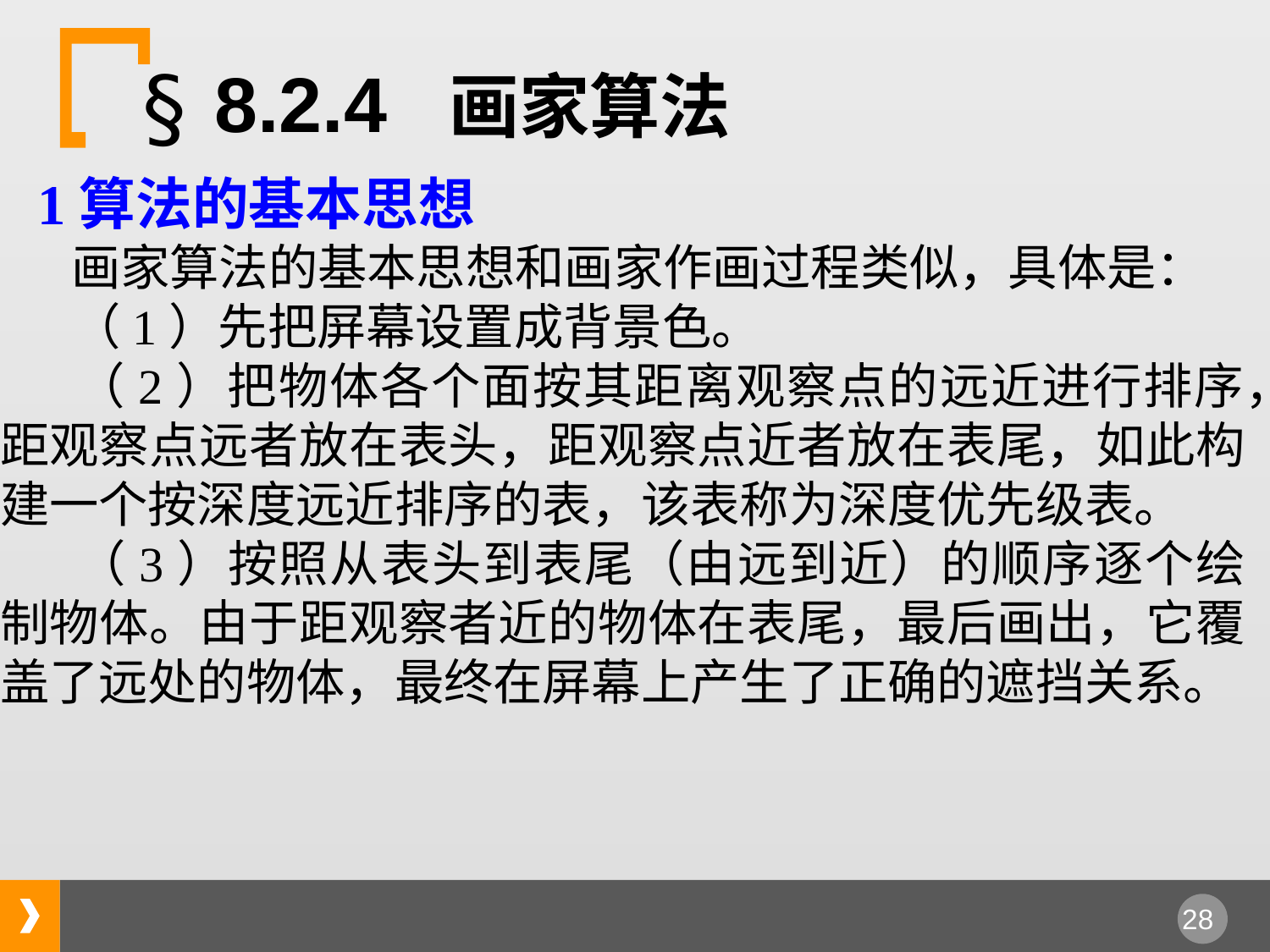

# § 8.2.4  画家算法
1算法的基本思想
  画家算法的基本思想和画家作画过程类似，具体是：
  （1）先把屏幕设置成背景色。
  （2）把物体各个面按其距离观察点的远近进行排序，距观察点远者放在表头，距观察点近者放在表尾，如此构建一个按深度远近排序的表，该表称为深度优先级表。
  （3）按照从表头到表尾（由远到近）的顺序逐个绘制物体。由于距观察者近的物体在表尾，最后画出，它覆盖了远处的物体，最终在屏幕上产生了正确的遮挡关系。